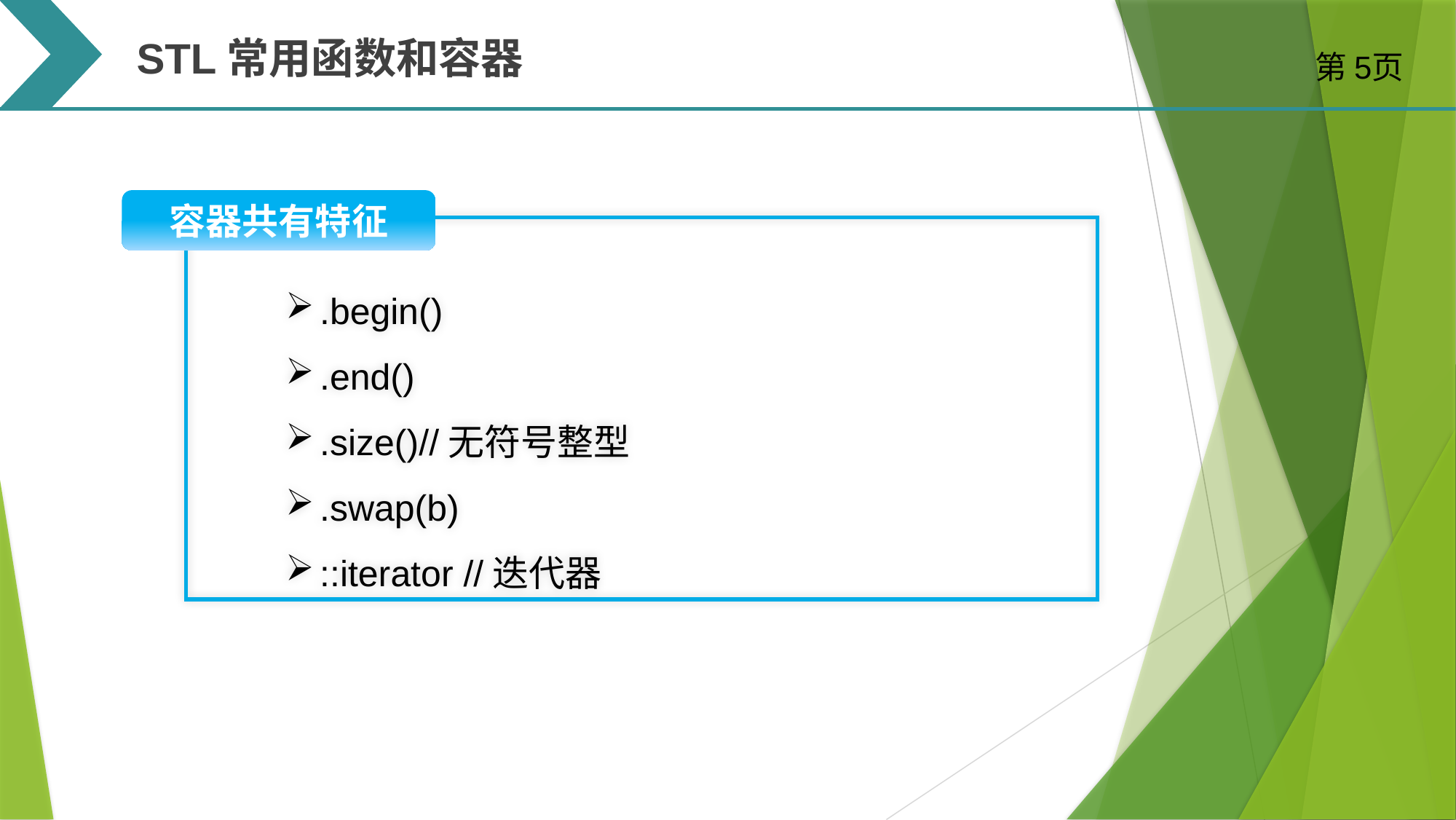

STL常用函数和容器
第5页
容器共有特征

.begin()
.end()
.size()//无符号整型
.swap(b)
::iterator //迭代器